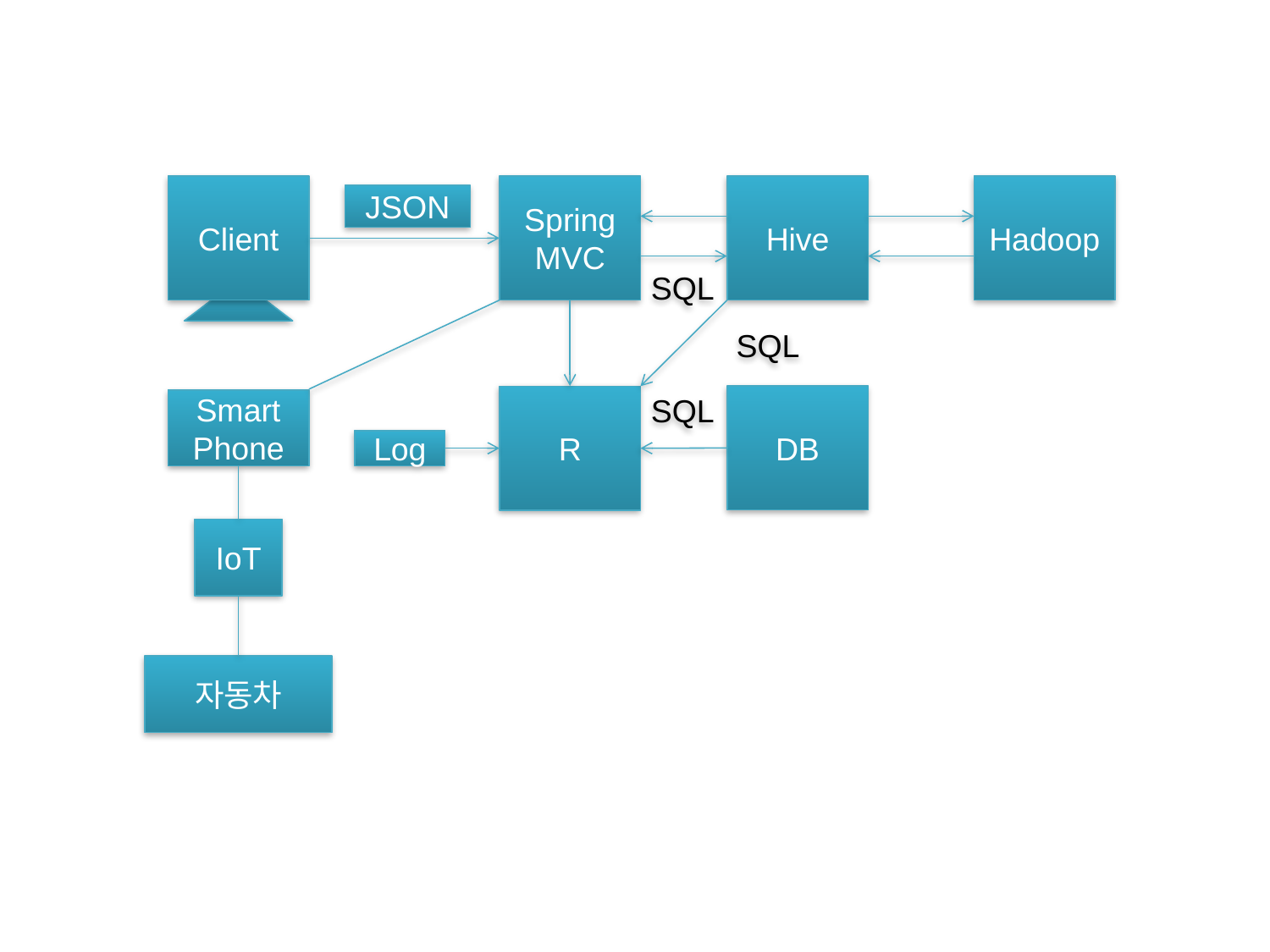

Client
Spring
MVC
Hive
Hadoop
JSON
SQL

SQL
DB
R
SQL
Smart Phone
Log
IoT
자동차